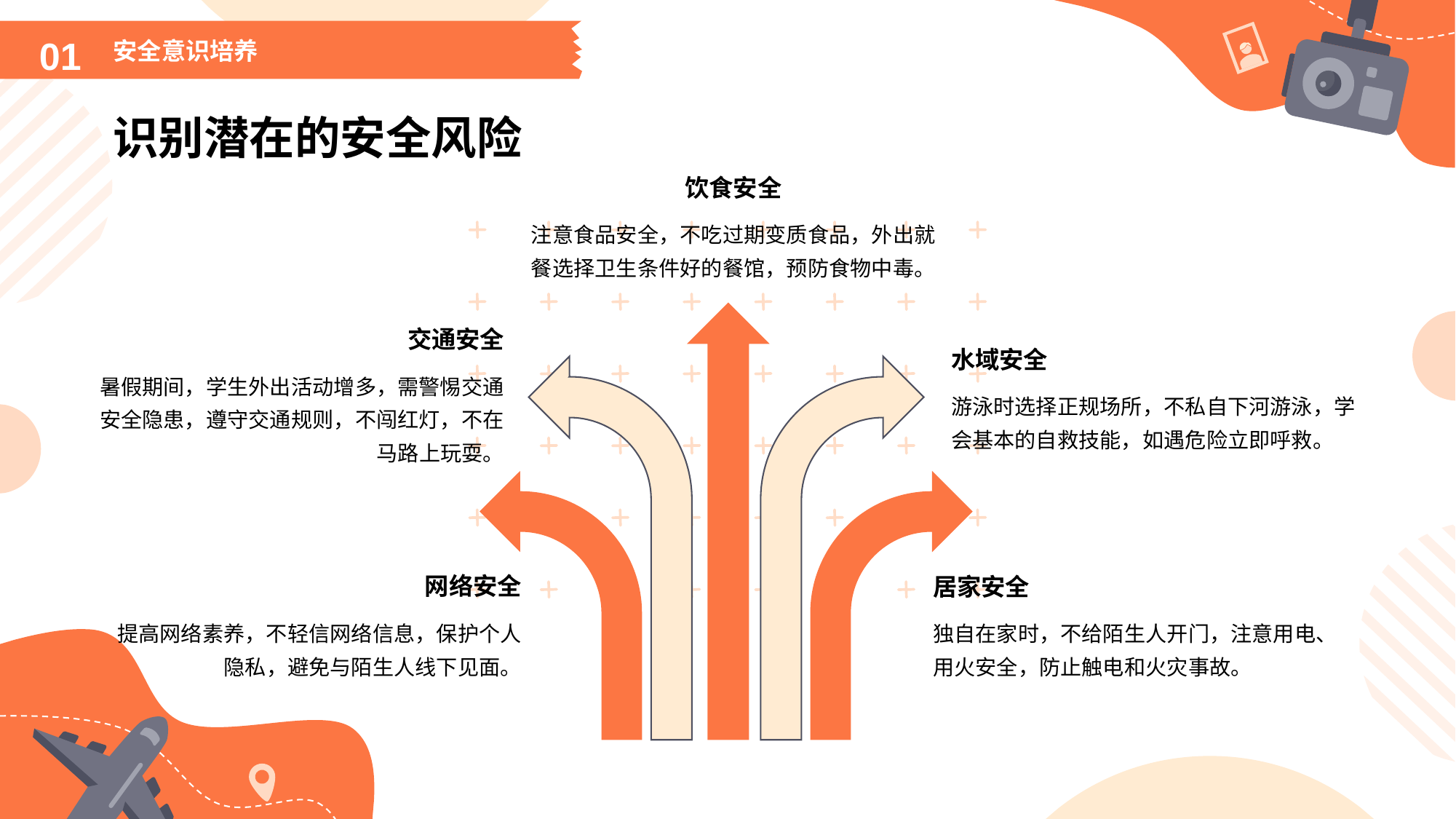

01

安全意识培养
识别潜在的安全风险
饮食安全
注意食品安全，不吃过期变质食品，外出就餐选择卫生条件好的餐馆，预防食物中毒。

交通安全
水域安全

暑假期间，学生外出活动增多，需警惕交通安全隐患，遵守交通规则，不闯红灯，不在马路上玩耍。
游泳时选择正规场所，不私自下河游泳，学会基本的自救技能，如遇危险立即呼救。

网络安全
居家安全
提高网络素养，不轻信网络信息，保护个人隐私，避免与陌生人线下见面。
独自在家时，不给陌生人开门，注意用电、用火安全，防止触电和火灾事故。